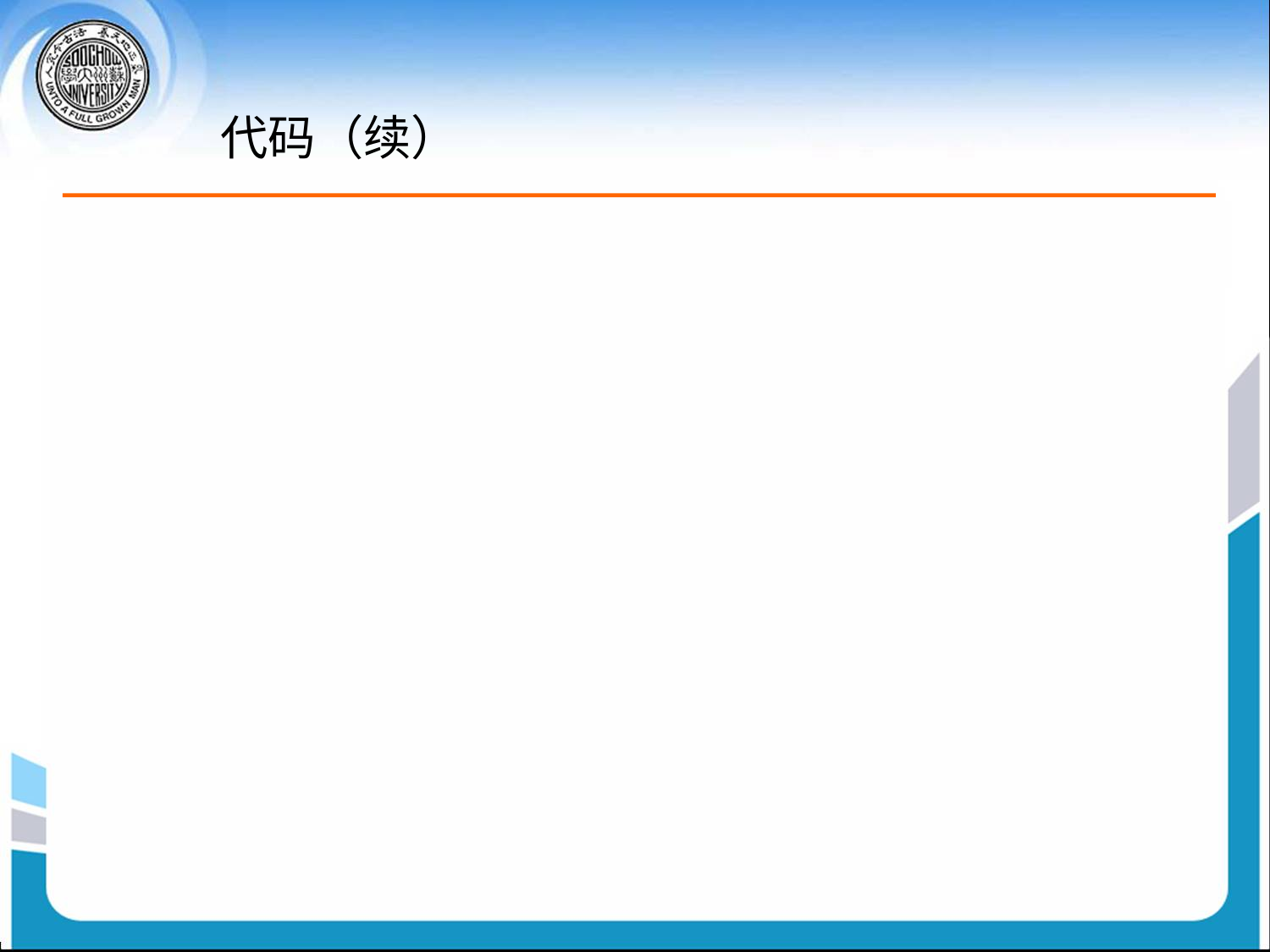

# 代码（续）
int main(int argc, char* argv[])
{

	evRead= CreateEvent(NULL,FALSE,FALSE,NULL);
	evFinish= CreateEvent(NULL,FALSE,FALSE,NULL);
	_beginthread(ReadThread,0,NULL);
	_beginthread(WriteThread,0,NULL);
	WaitForSingleObject(evFinish, INFINITE);
	cout<<"End."<<endl;

	return 0;
}